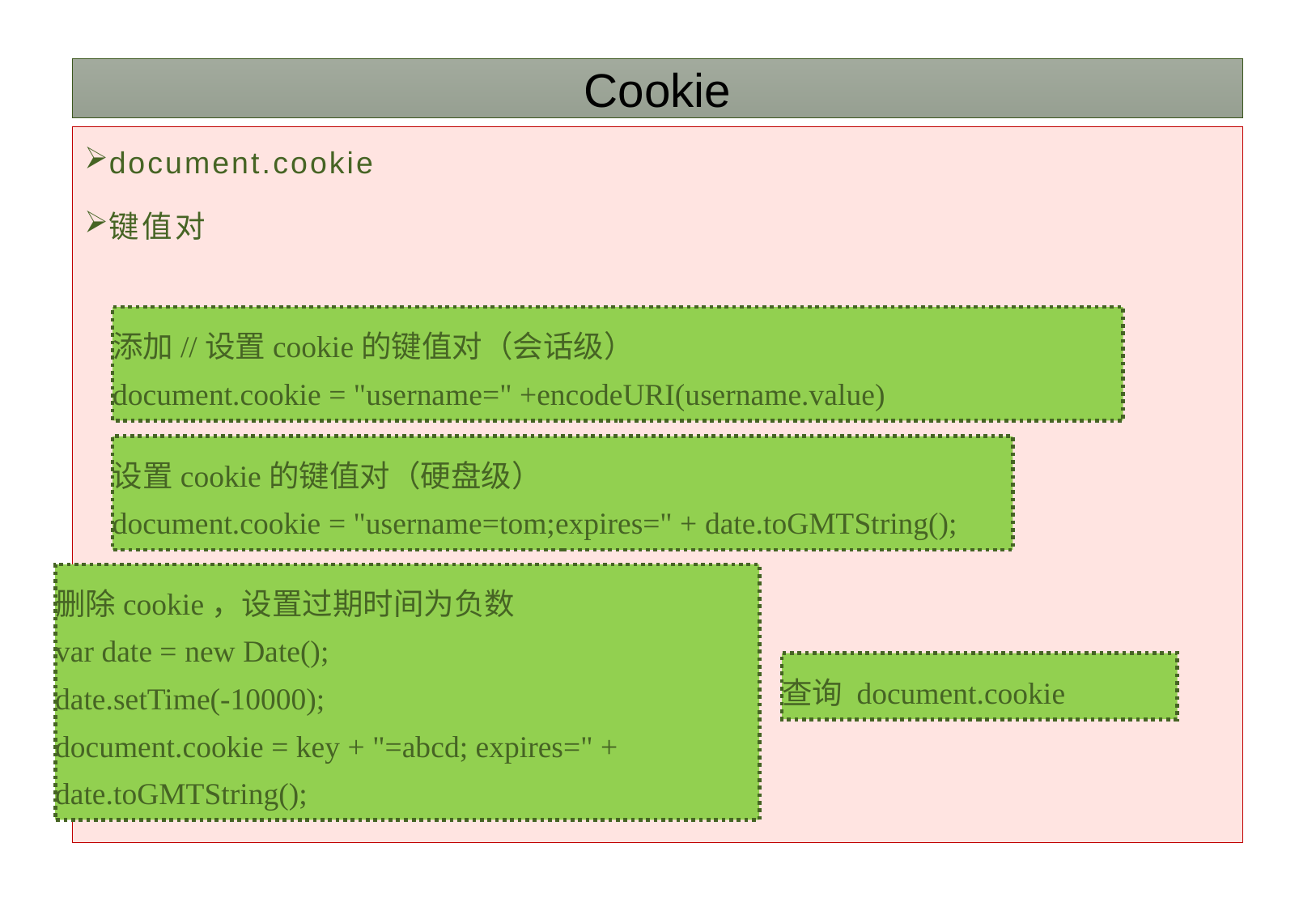

# Cookie
document.cookie
键值对
添加//设置cookie的键值对（会话级）
document.cookie = "username=" +encodeURI(username.value)
设置cookie的键值对（硬盘级）
document.cookie = "username=tom;expires=" + date.toGMTString();
删除cookie，设置过期时间为负数
var date = new Date();
date.setTime(-10000);
document.cookie = key + "=abcd; expires=" + date.toGMTString();
查询 document.cookie